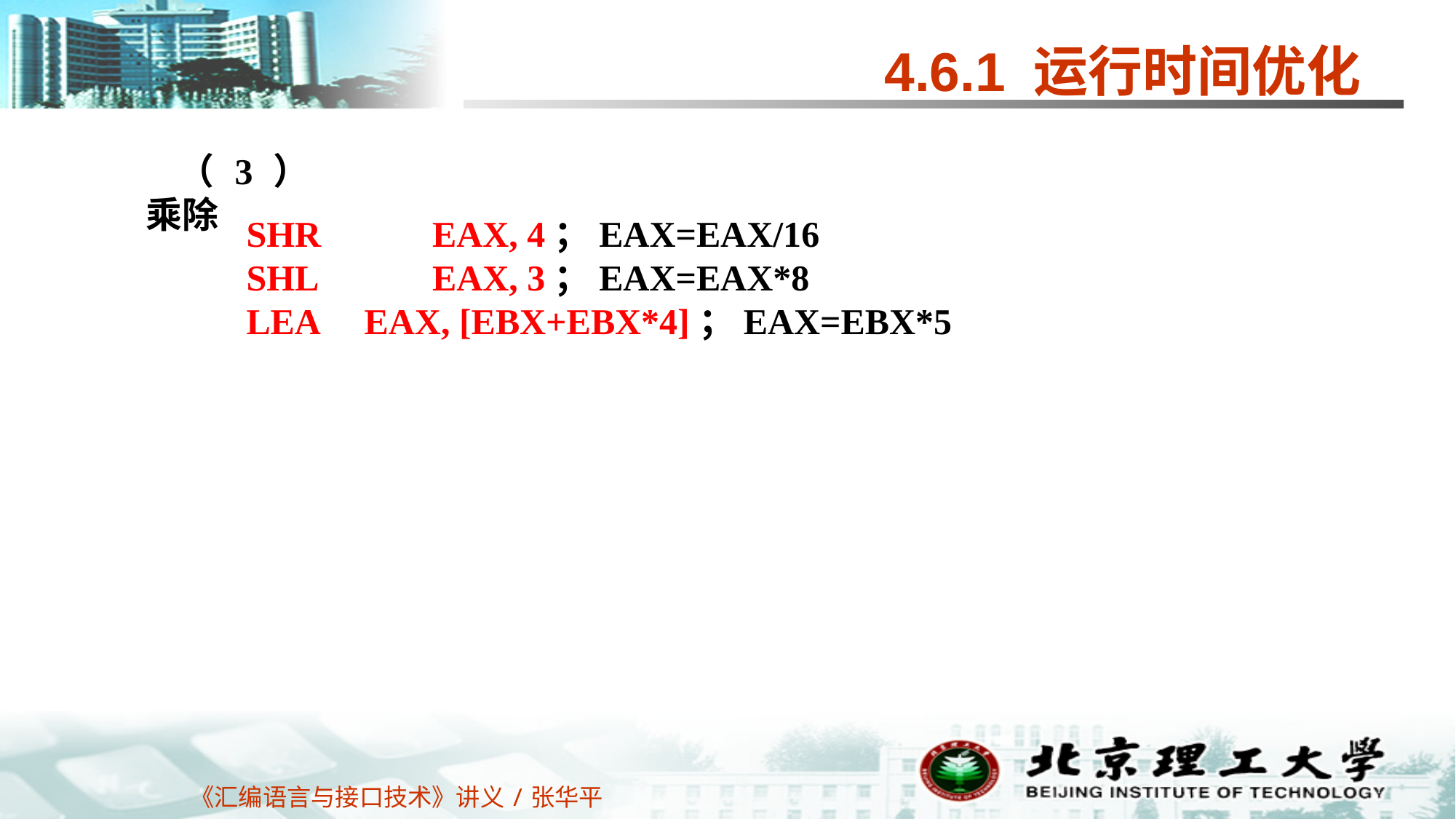

4.6.1 运行时间优化
（3）乘除
SHR		EAX, 4；EAX=EAX/16
SHL		EAX, 3；EAX=EAX*8
LEA     EAX, [EBX+EBX*4]；EAX=EBX*5